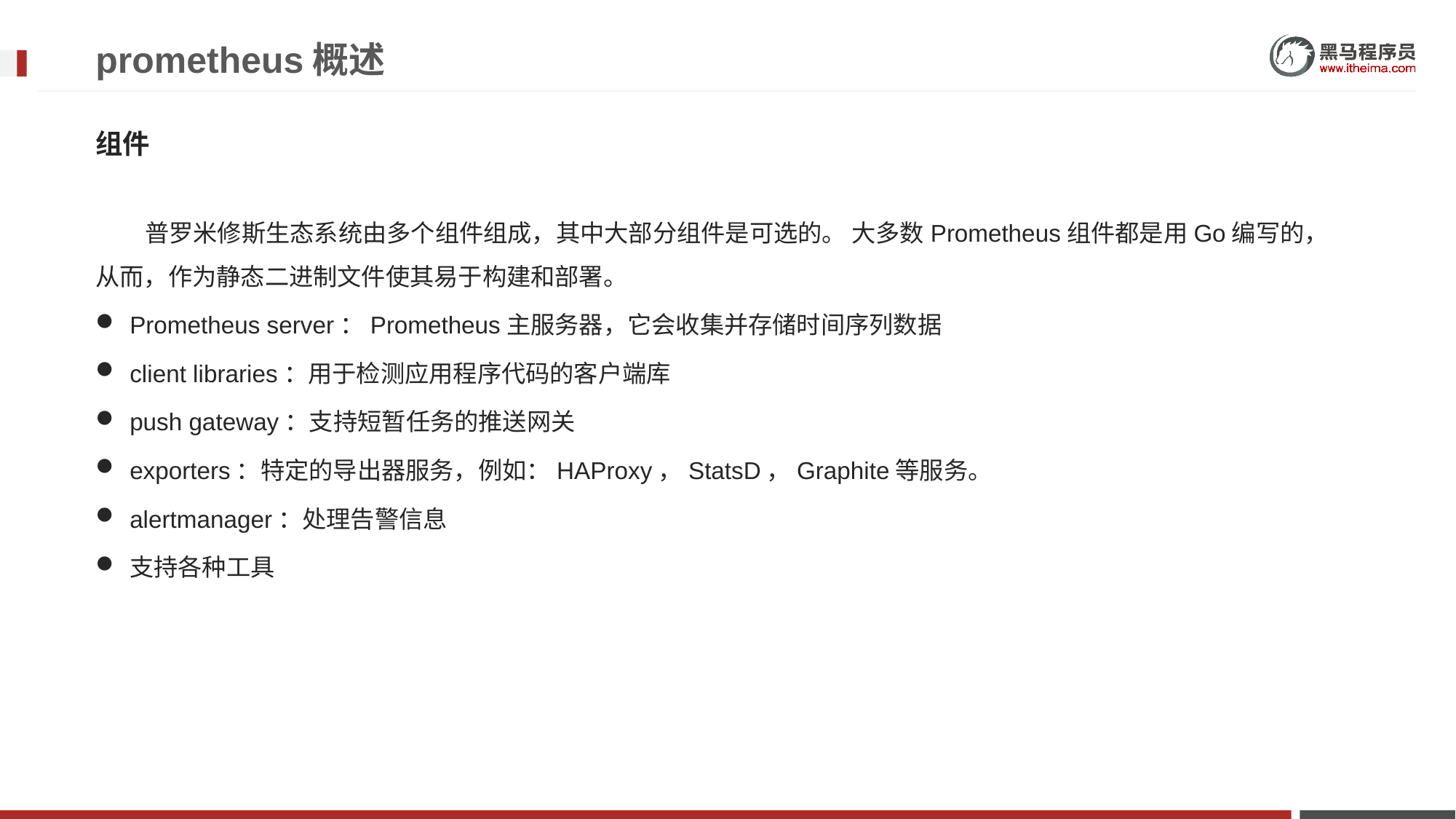

# prometheus概述
组件
        普罗米修斯生态系统由多个组件组成，其中大部分组件是可选的。 大多数Prometheus组件都是用Go编写的，从而，作为静态二进制文件使其易于构建和部署。
Prometheus server：Prometheus主服务器，它会收集并存储时间序列数据
client libraries：用于检测应用程序代码的客户端库
push gateway：支持短暂任务的推送网关
exporters：特定的导出器服务，例如：HAProxy，StatsD，Graphite等服务。
alertmanager：处理告警信息
支持各种工具